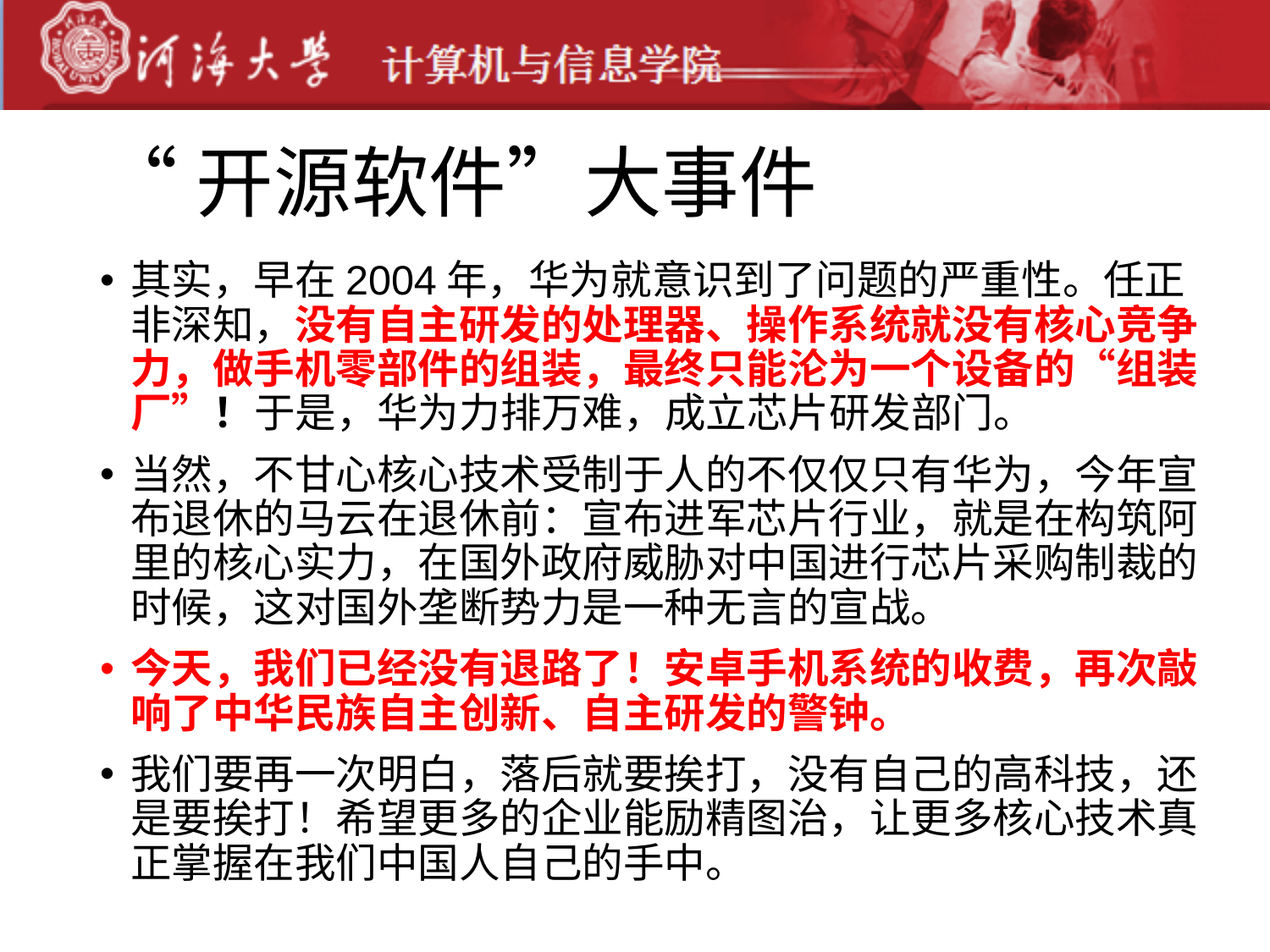

# “开源软件”大事件
其实，早在2004年，华为就意识到了问题的严重性。任正非深知，没有自主研发的处理器、操作系统就没有核心竞争力，做手机零部件的组装，最终只能沦为一个设备的“组装厂”！于是，华为力排万难，成立芯片研发部门。
当然，不甘心核心技术受制于人的不仅仅只有华为，今年宣布退休的马云在退休前：宣布进军芯片行业，就是在构筑阿里的核心实力，在国外政府威胁对中国进行芯片采购制裁的时候，这对国外垄断势力是一种无言的宣战。
今天，我们已经没有退路了！安卓手机系统的收费，再次敲响了中华民族自主创新、自主研发的警钟。
我们要再一次明白，落后就要挨打，没有自己的高科技，还是要挨打！希望更多的企业能励精图治，让更多核心技术真正掌握在我们中国人自己的手中。